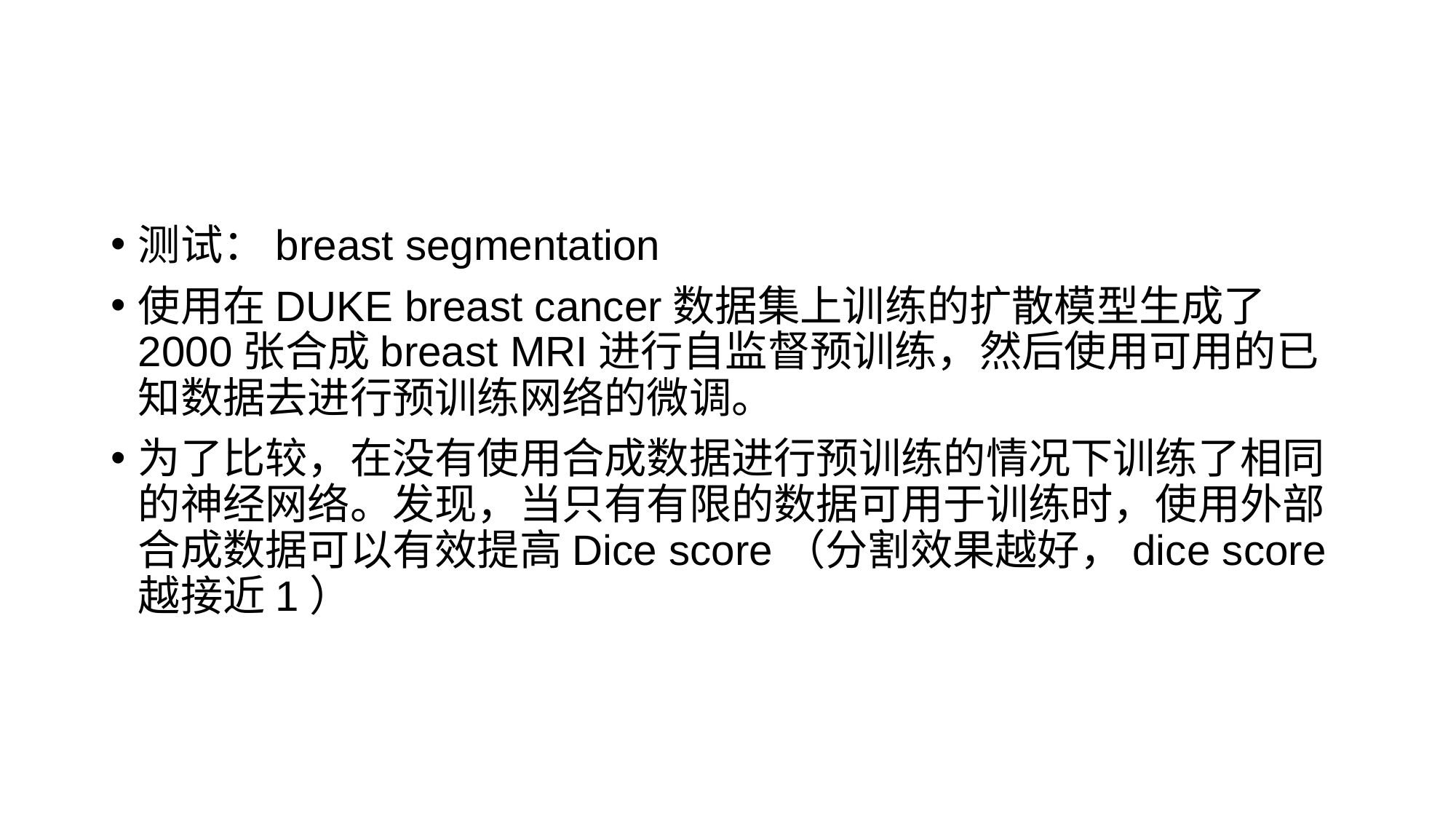

#
测试：breast segmentation
使用在DUKE breast cancer数据集上训练的扩散模型生成了2000张合成breast MRI进行自监督预训练，然后使用可用的已知数据去进行预训练网络的微调。
为了比较，在没有使用合成数据进行预训练的情况下训练了相同的神经网络。发现，当只有有限的数据可用于训练时，使用外部合成数据可以有效提高Dice score（分割效果越好，dice score越接近1）